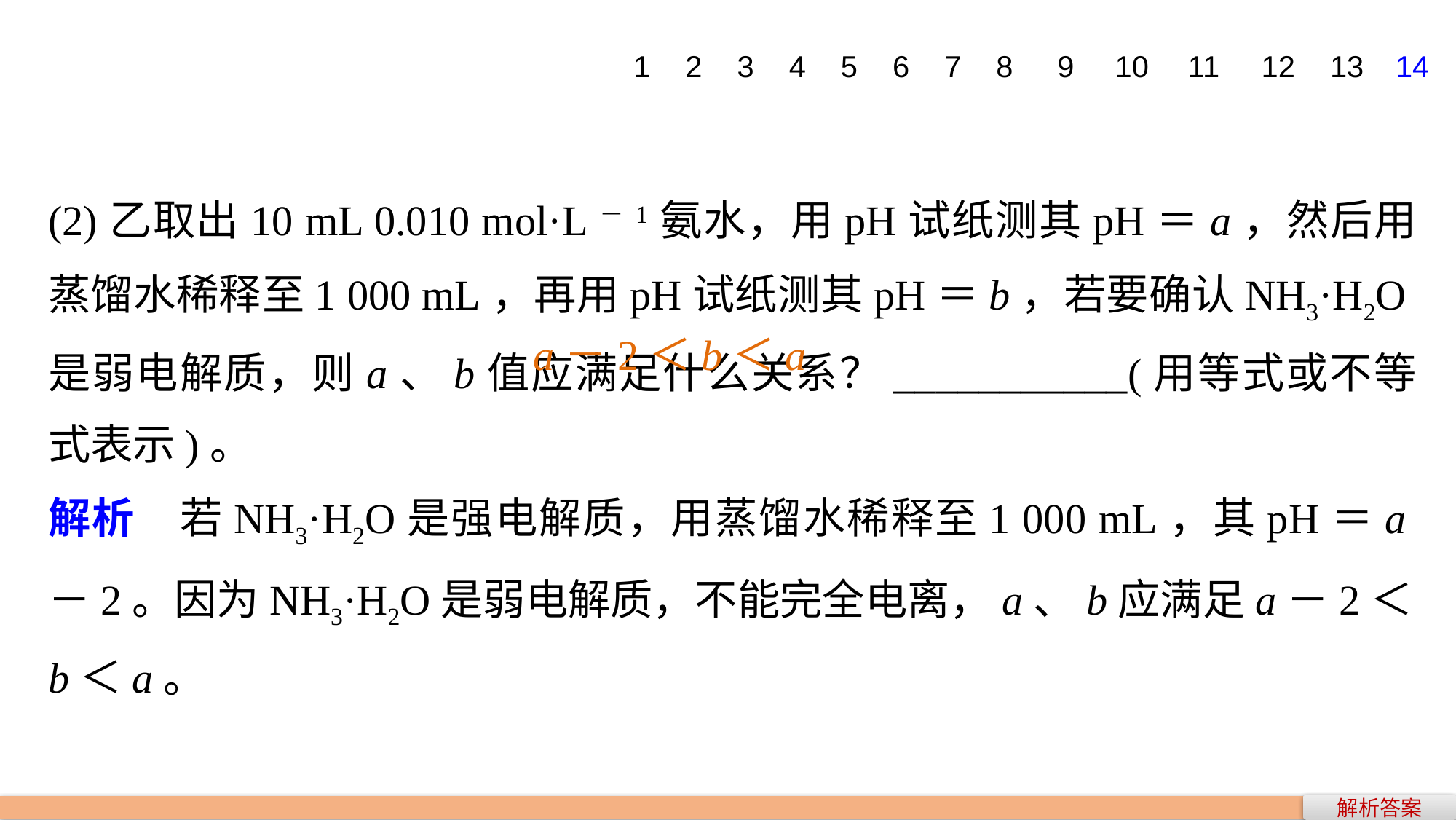

1
2
3
4
5
6
7
8
9
10
11
12
13
14
(2)乙取出10 mL 0.010 mol·L－1氨水，用pH试纸测其pH＝a，然后用蒸馏水稀释至1 000 mL，再用pH试纸测其pH＝b，若要确认NH3·H2O是弱电解质，则a、b值应满足什么关系？___________(用等式或不等式表示)。
解析　若NH3·H2O是强电解质，用蒸馏水稀释至1 000 mL，其pH＝a－2。因为NH3·H2O是弱电解质，不能完全电离，a、b应满足a－2＜b＜a。
a－2＜b＜a
解析答案